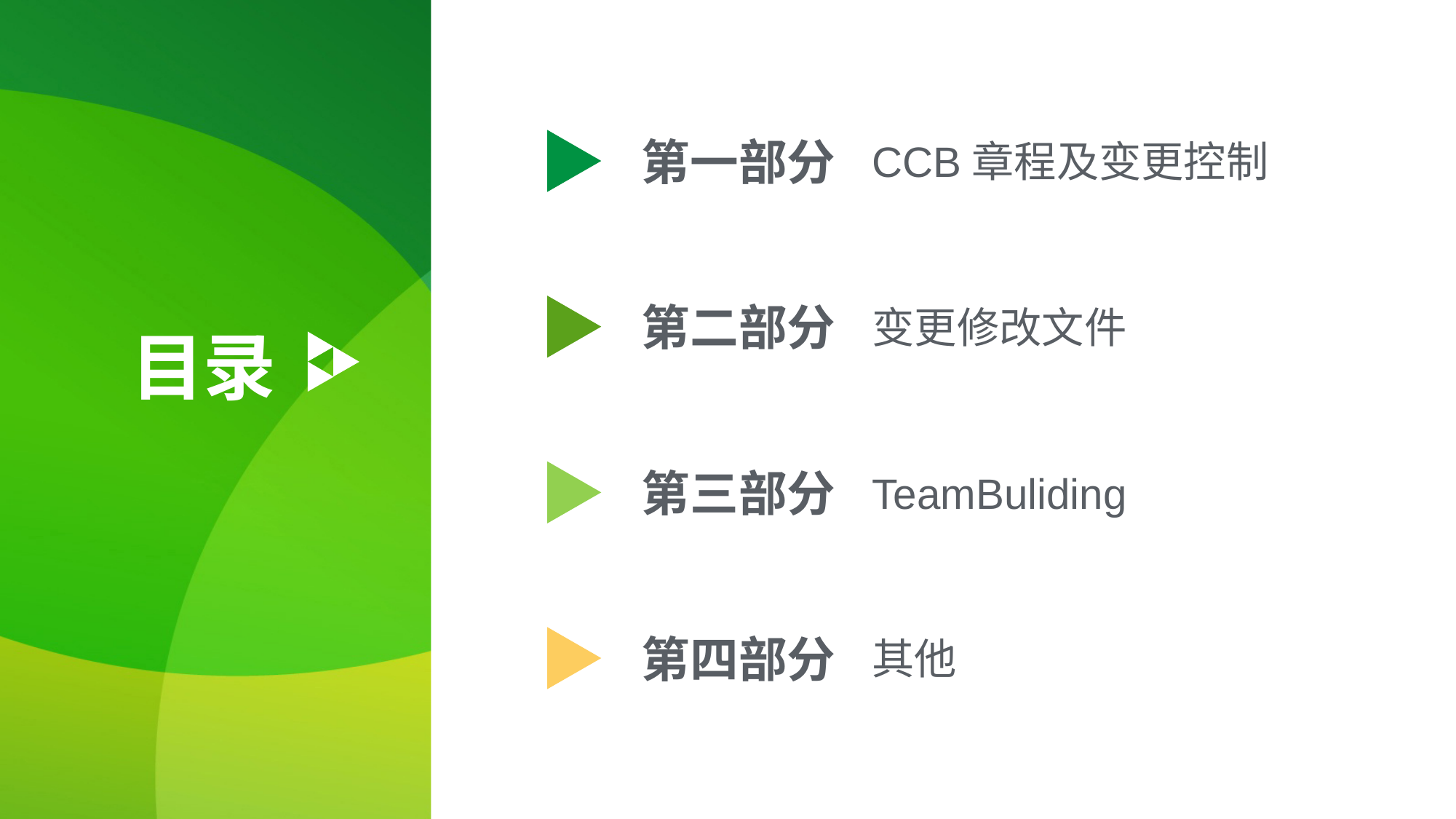

第一部分
CCB章程及变更控制

第二部分
变更修改文件

目录

第三部分
TeamBuliding

第四部分
其他